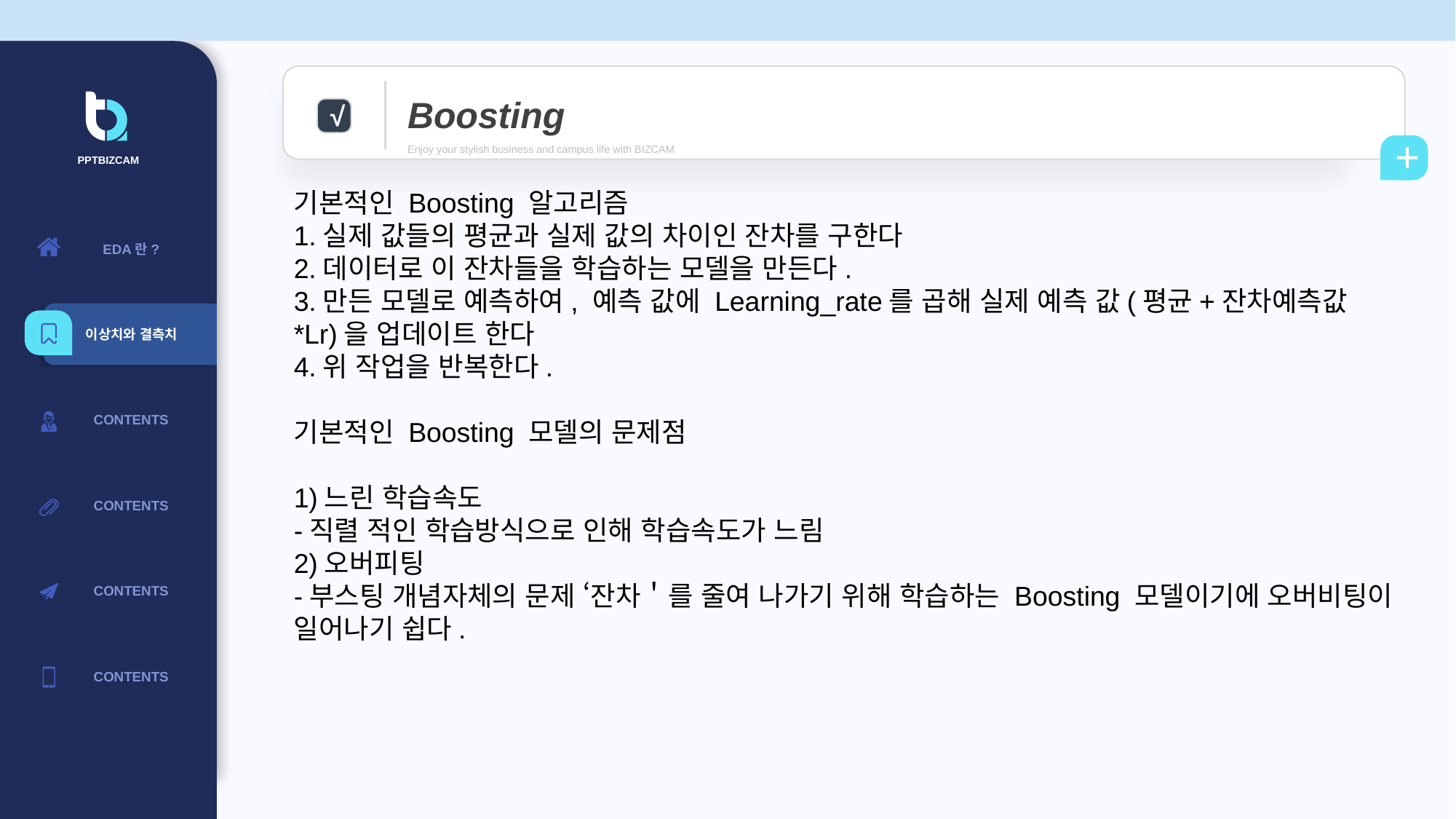

Boosting
Enjoy your stylish business and campus life with BIZCAM

√
+

PPTBIZCAM
기본적인 Boosting 알고리즘
1.실제 값들의 평균과 실제 값의 차이인 잔차를 구한다
2.데이터로 이 잔차들을 학습하는 모델을 만든다.
3.만든 모델로 예측하여, 예측 값에 Learning_rate를 곱해 실제 예측 값(평균+잔차예측값*Lr)을 업데이트 한다
4.위 작업을 반복한다.

기본적인 Boosting 모델의 문제점

1)느린 학습속도
-직렬 적인 학습방식으로 인해 학습속도가 느림
2)오버피팅
-부스팅 개념자체의 문제 ‘잔차＇를 줄여 나가기 위해 학습하는 Boosting 모델이기에 오버비팅이 일어나기 쉽다.
| EDA란? |
| --- |
| CONTENTS |
| CONTENTS |
| CONTENTS |
| CONTENTS |
| CONTENTS |

이상치와 결측치